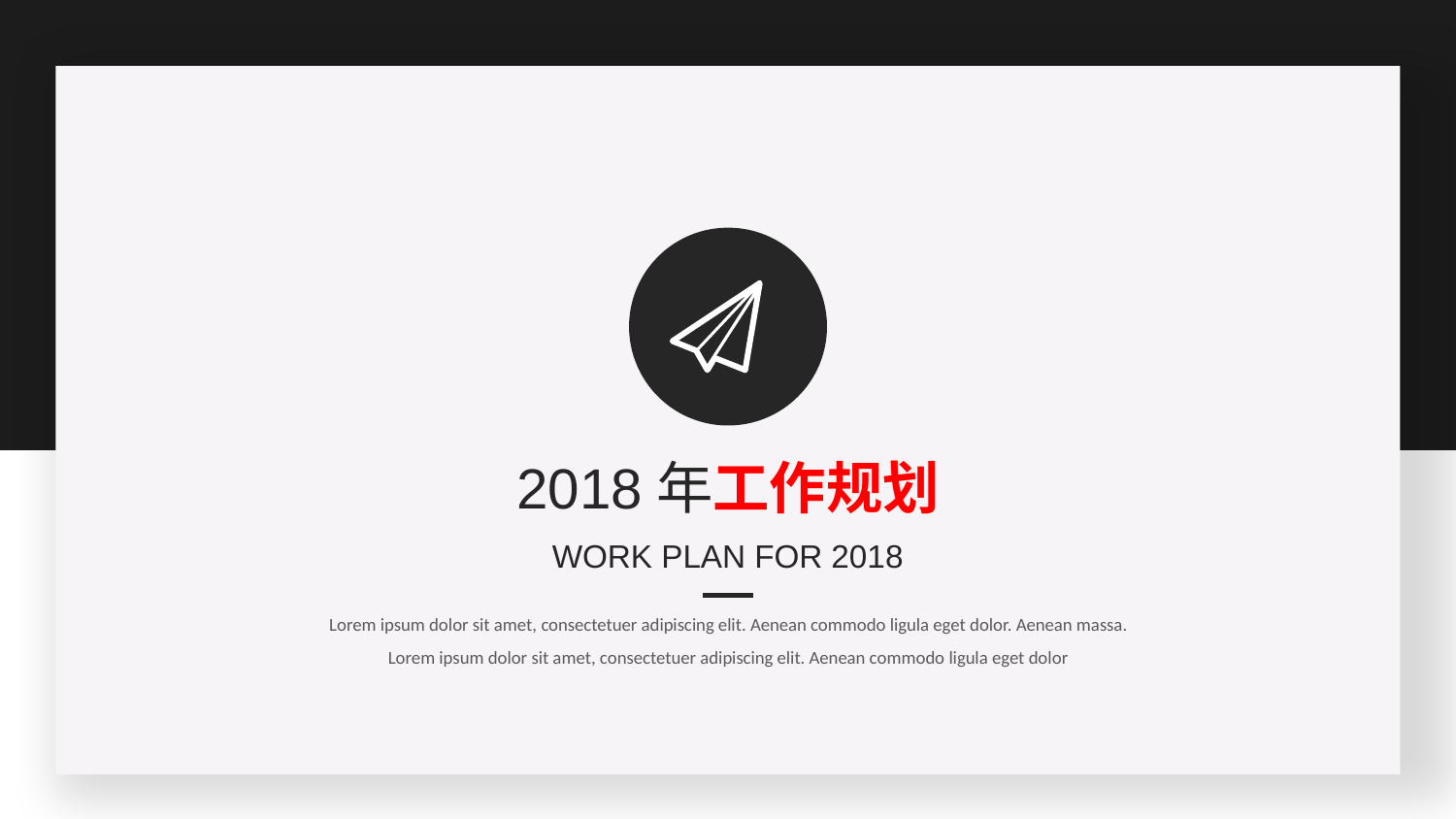

2018年工作规划
WORK PLAN FOR 2018
Lorem ipsum dolor sit amet, consectetuer adipiscing elit. Aenean commodo ligula eget dolor. Aenean massa. Lorem ipsum dolor sit amet, consectetuer adipiscing elit. Aenean commodo ligula eget dolor